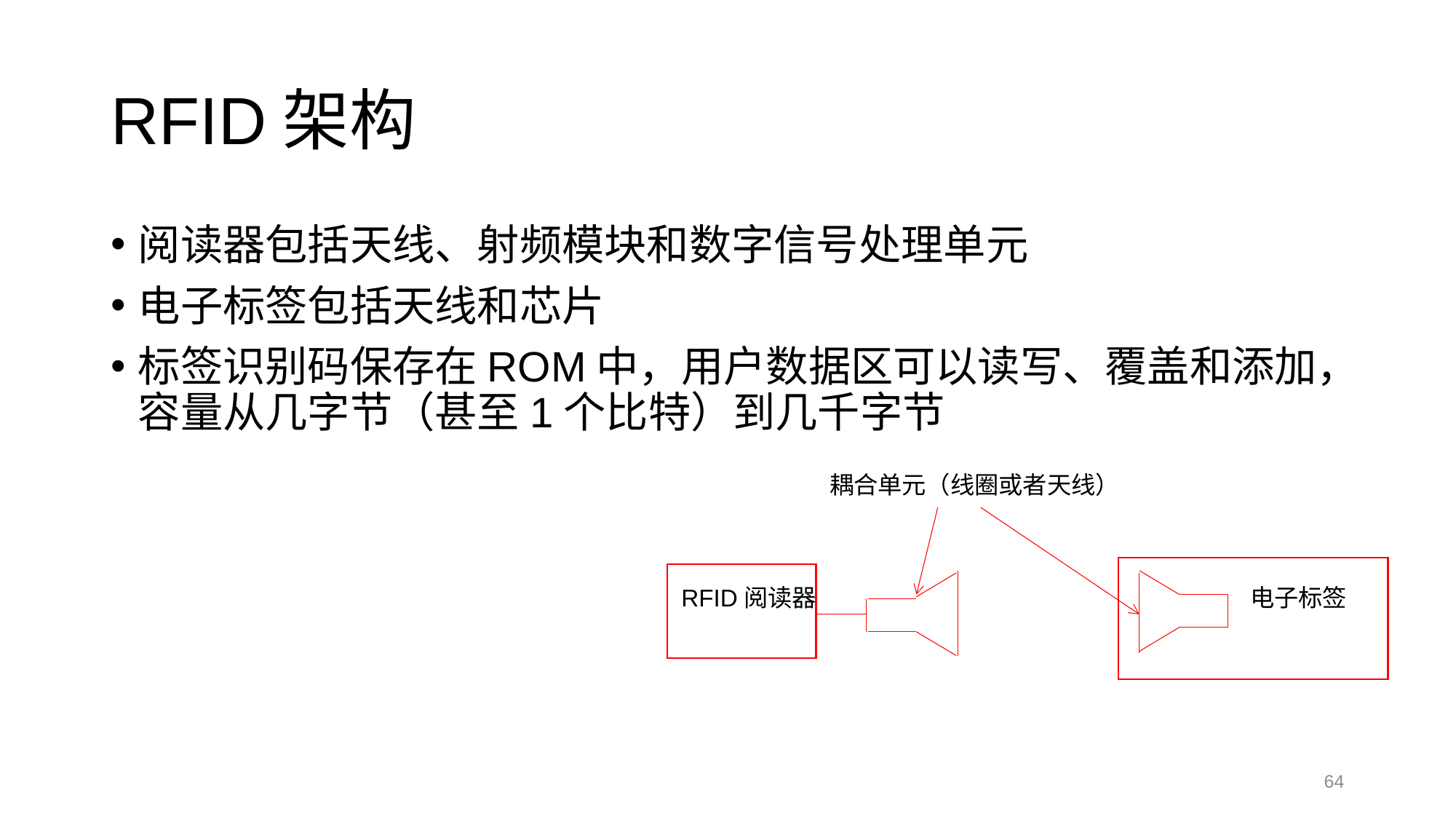

# RFID架构
阅读器包括天线、射频模块和数字信号处理单元
电子标签包括天线和芯片
标签识别码保存在ROM中，用户数据区可以读写、覆盖和添加，容量从几字节（甚至1个比特）到几千字节
耦合单元（线圈或者天线）

RFID阅读器
电子标签
64